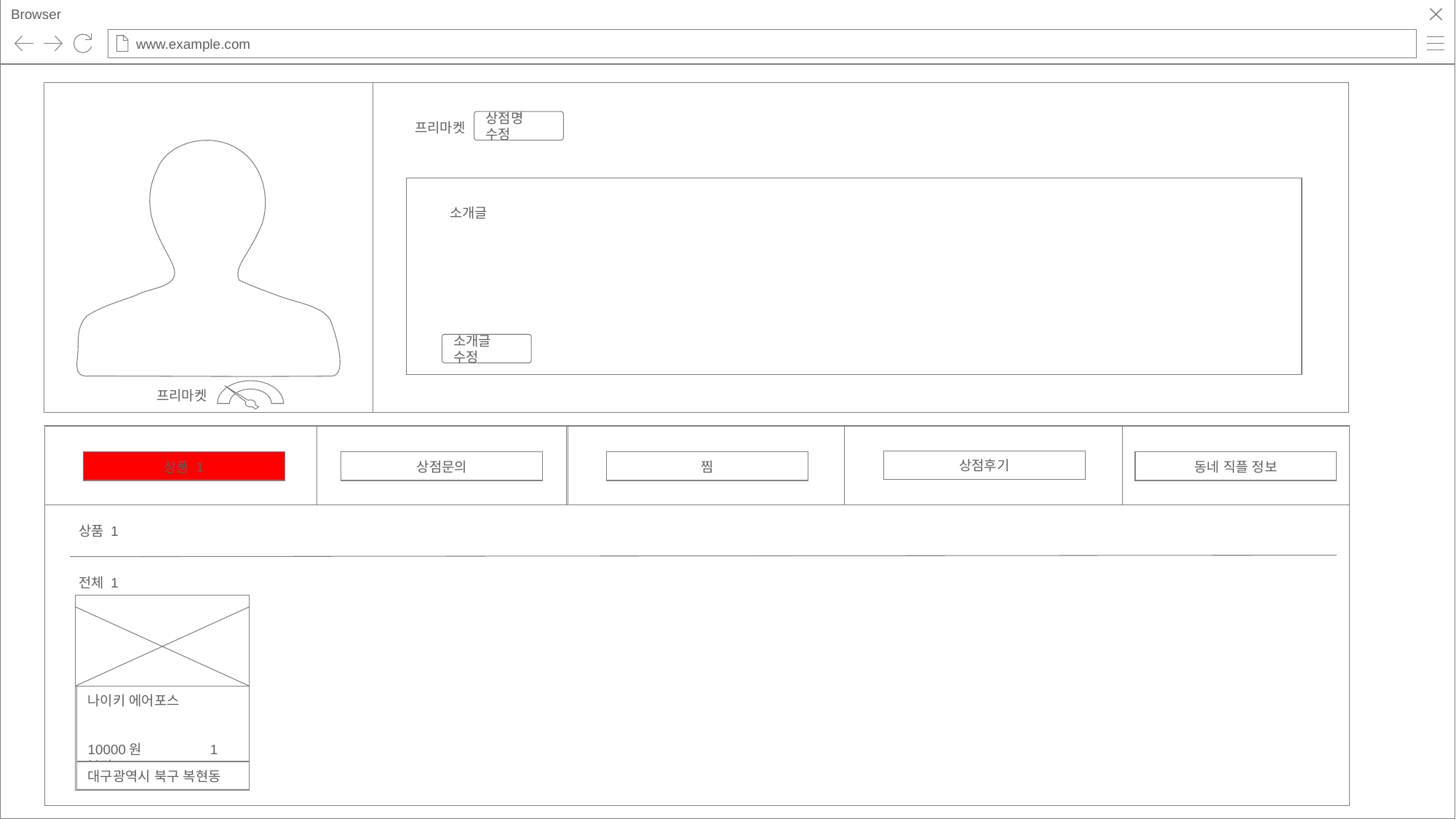

Browser

www.example.com

상점명 수정
프리마켓

소개글
소개글 수정

프리마켓

상점후기
상품 1
상점문의
찜
동네 직플 정보
상품 1
전체 1

나이키 에어포스

10000원                 1분전
대구광역시 북구 복현동